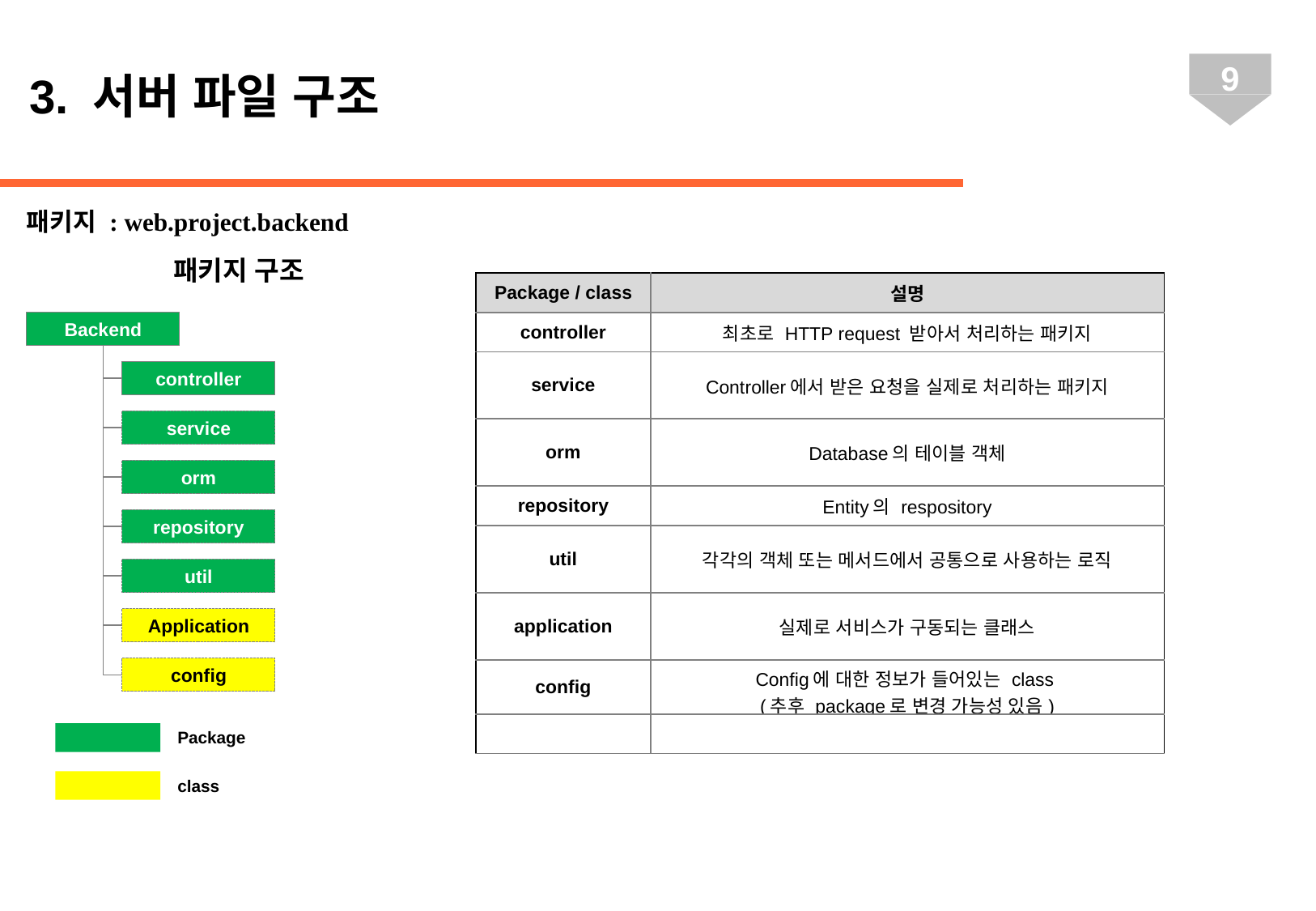

# 3. 서버 파일 구조
패키지 : web.project.backend
패키지 구조
| Package / class | 설명 |
| --- | --- |
| controller | 최초로 HTTP request 받아서 처리하는 패키지 |
| service | Controller에서 받은 요청을 실제로 처리하는 패키지 |
| orm | Database의 테이블 객체 |
| repository | Entity의 respository |
| util | 각각의 객체 또는 메서드에서 공통으로 사용하는 로직 |
| application | 실제로 서비스가 구동되는 클래스 |
| config | Config에 대한 정보가 들어있는 class (추후 package로 변경 가능성 있음) |
|  |  |
Backend
controller
service
orm
repository
util
Application
config
Package

class